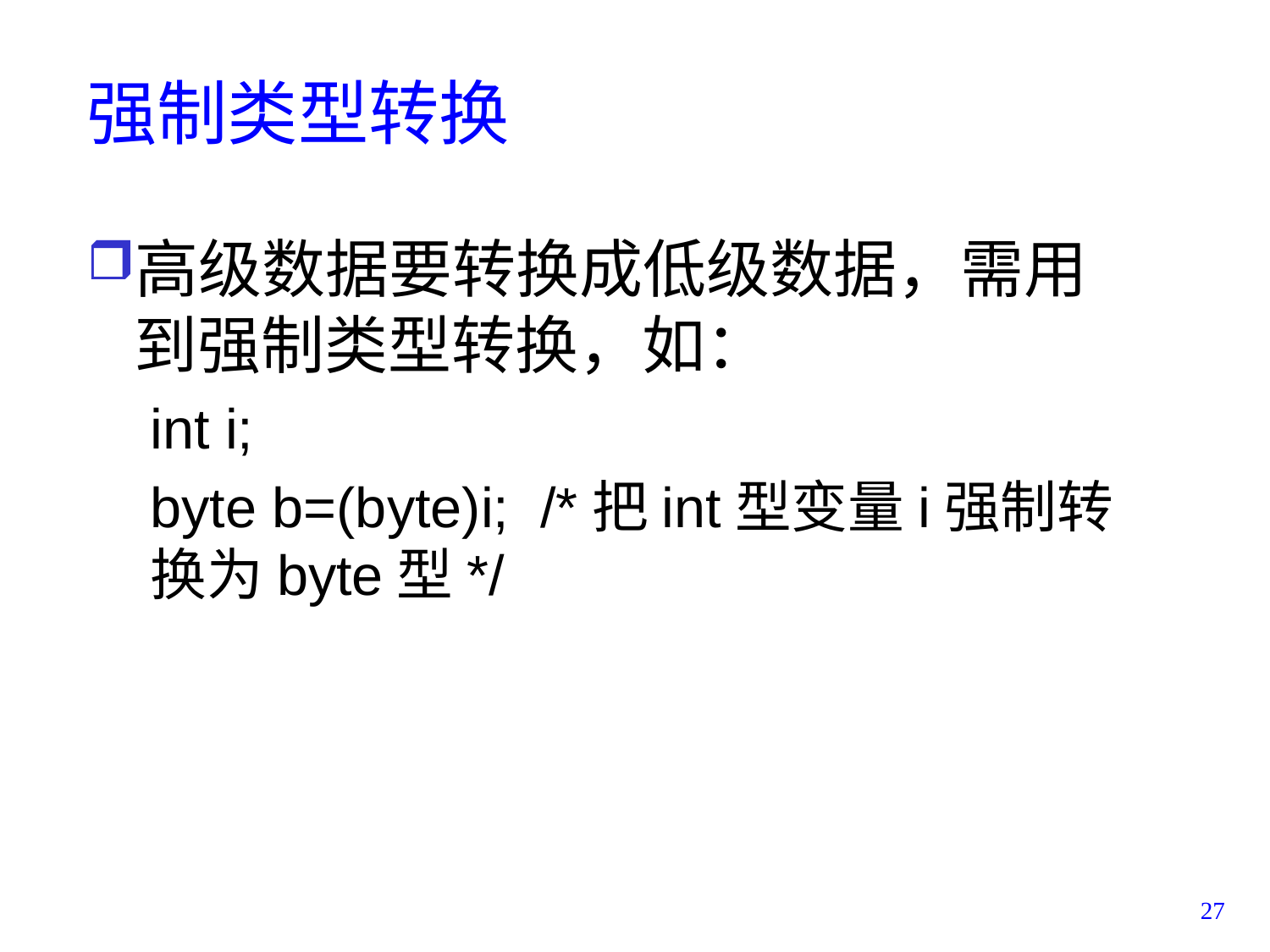

# 强制类型转换
高级数据要转换成低级数据，需用到强制类型转换，如：
int i;
byte b=(byte)i;  /*把int型变量i强制转换为byte型*/

27